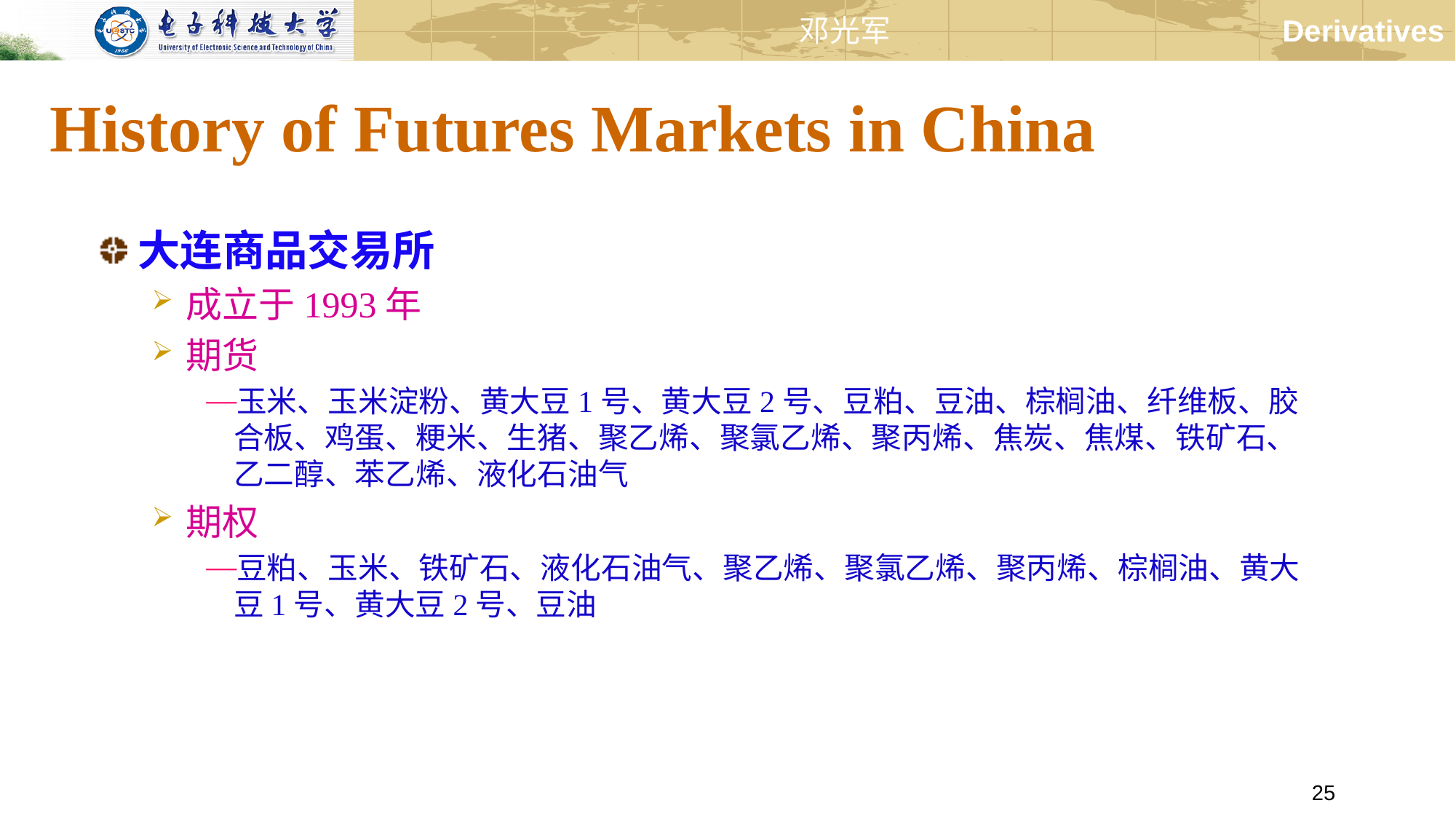

# History of Futures Markets in China
大连商品交易所
成立于1993年
期货
玉米、玉米淀粉、黄大豆1号、黄大豆2号、豆粕、豆油、棕榈油、纤维板、胶合板、鸡蛋、粳米、生猪、聚乙烯、聚氯乙烯、聚丙烯、焦炭、焦煤、铁矿石、乙二醇、苯乙烯、液化石油气
期权
豆粕、玉米、铁矿石、液化石油气、聚乙烯、聚氯乙烯、聚丙烯、棕榈油、黄大豆1号、黄大豆2号、豆油